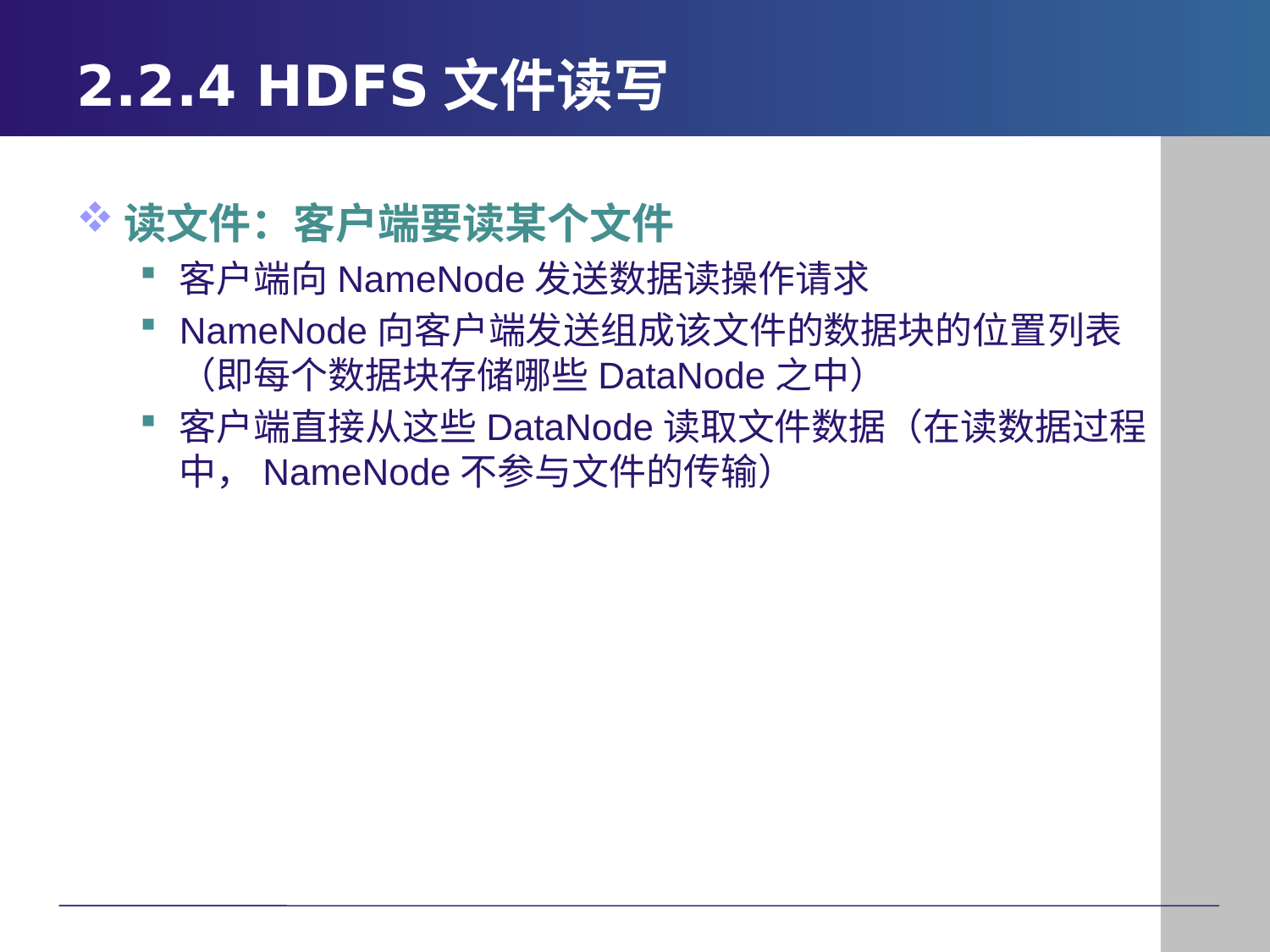

# 2.2.4 HDFS文件读写
读文件：客户端要读某个文件
客户端向NameNode发送数据读操作请求
NameNode向客户端发送组成该文件的数据块的位置列表（即每个数据块存储哪些DataNode之中）
客户端直接从这些DataNode读取文件数据（在读数据过程中，NameNode不参与文件的传输）